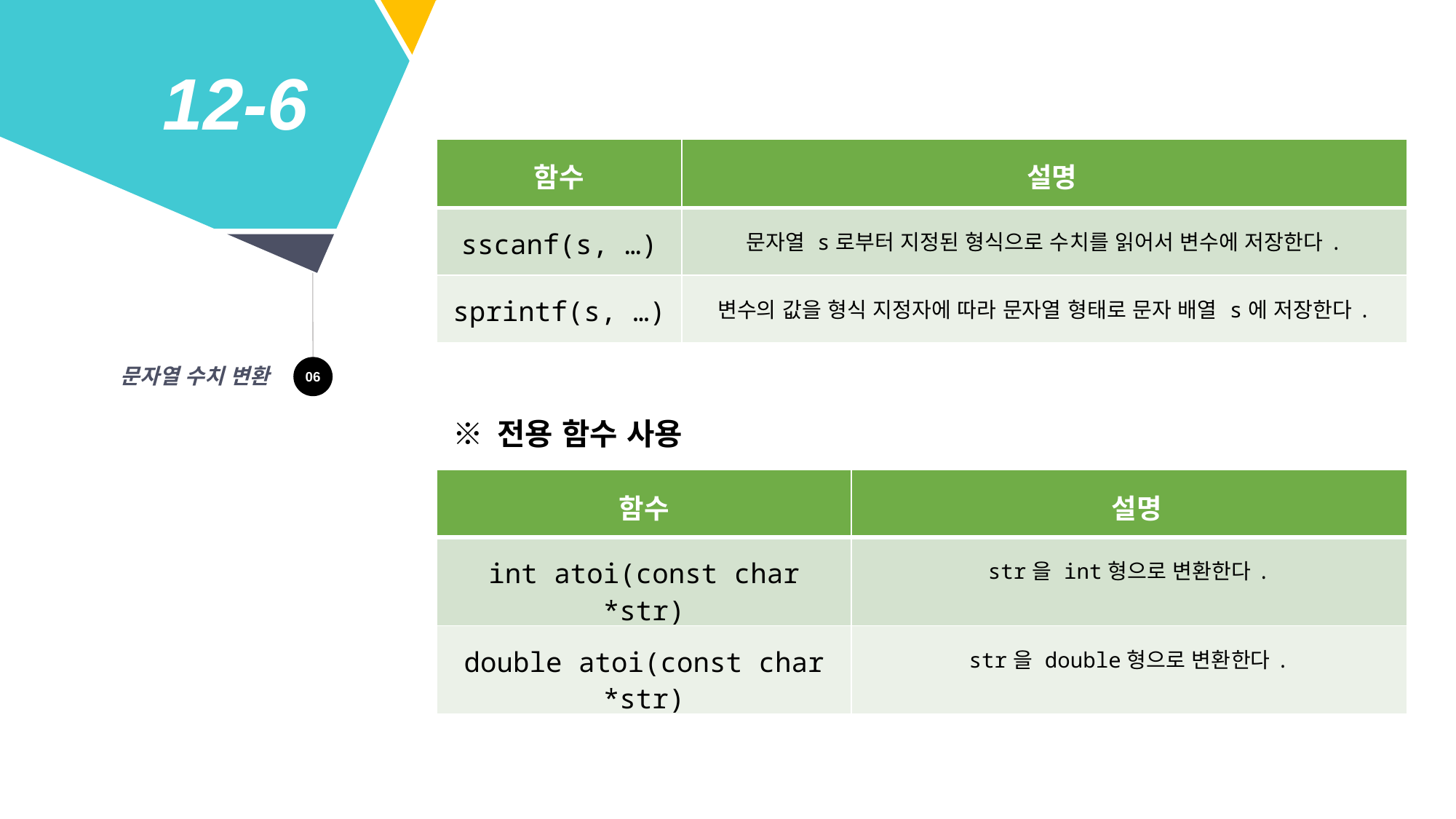

12-6
| 함수 | 설명 |
| --- | --- |
| sscanf(s, …) | 문자열 s로부터 지정된 형식으로 수치를 읽어서 변수에 저장한다. |
| sprintf(s, …) | 변수의 값을 형식 지정자에 따라 문자열 형태로 문자 배열 s에 저장한다. |
06
문자열 수치 변환
※ 전용 함수 사용
| 함수 | 설명 |
| --- | --- |
| int atoi(const char \*str) | str을 int형으로 변환한다. |
| double atoi(const char \*str) | str을 double형으로 변환한다. |